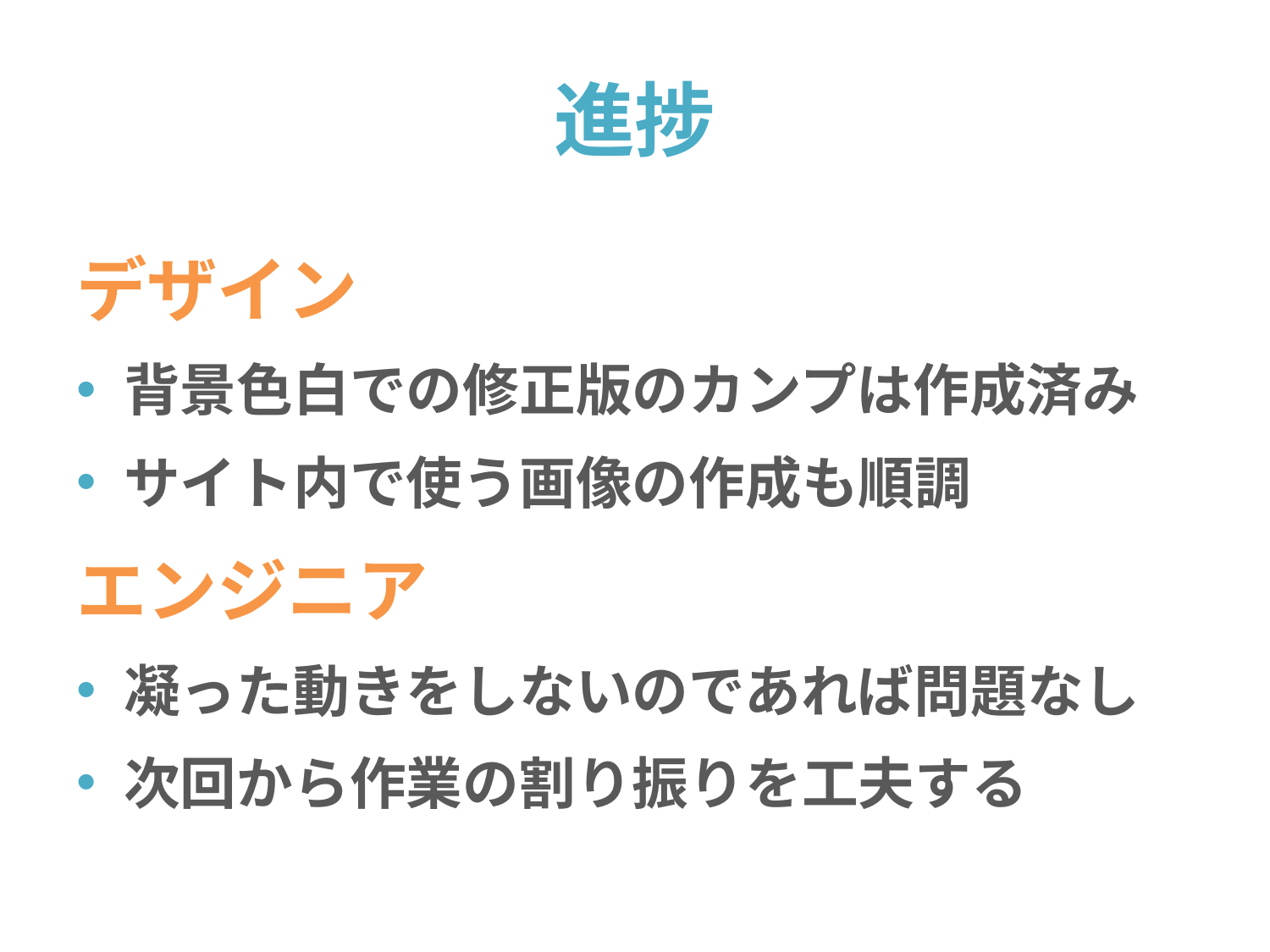

# 進捗
デザイン
背景色白での修正版のカンプは作成済み
サイト内で使う画像の作成も順調
エンジニア
凝った動きをしないのであれば問題なし
次回から作業の割り振りを工夫する